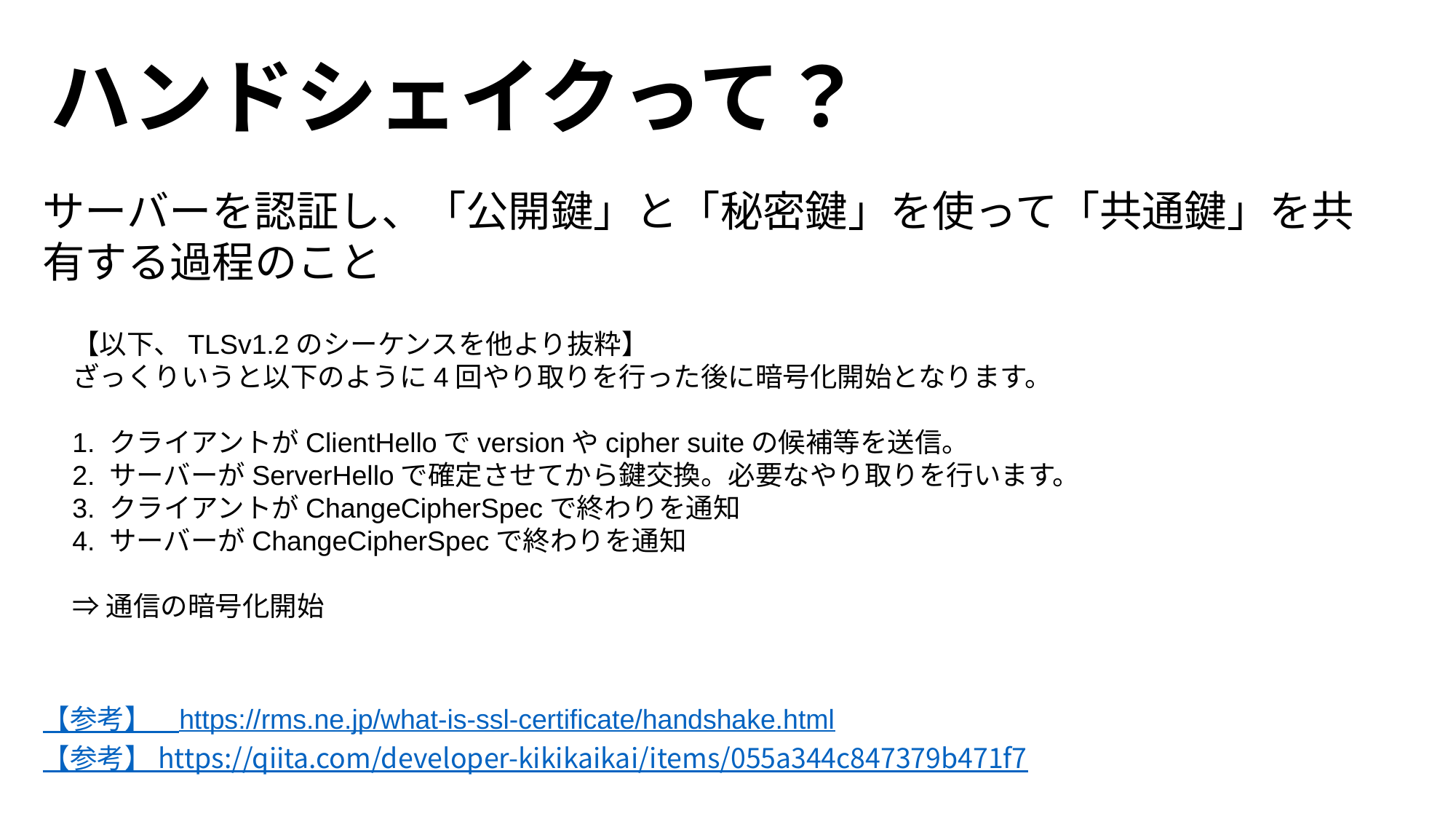

ハンドシェイクって？
サーバーを認証し、「公開鍵」と「秘密鍵」を使って「共通鍵」を共有する過程のこと
【以下、TLSv1.2のシーケンスを他より抜粋】
ざっくりいうと以下のように4回やり取りを行った後に暗号化開始となります。

1. クライアントがClientHelloでversionやcipher suiteの候補等を送信。
2. サーバーがServerHelloで確定させてから鍵交換。必要なやり取りを行います。
3. クライアントがChangeCipherSpecで終わりを通知
4. サーバーがChangeCipherSpecで終わりを通知

⇒通信の暗号化開始
【参考】　https://rms.ne.jp/what-is-ssl-certificate/handshake.html
【参考】 https://qiita.com/developer-kikikaikai/items/055a344c847379b471f7